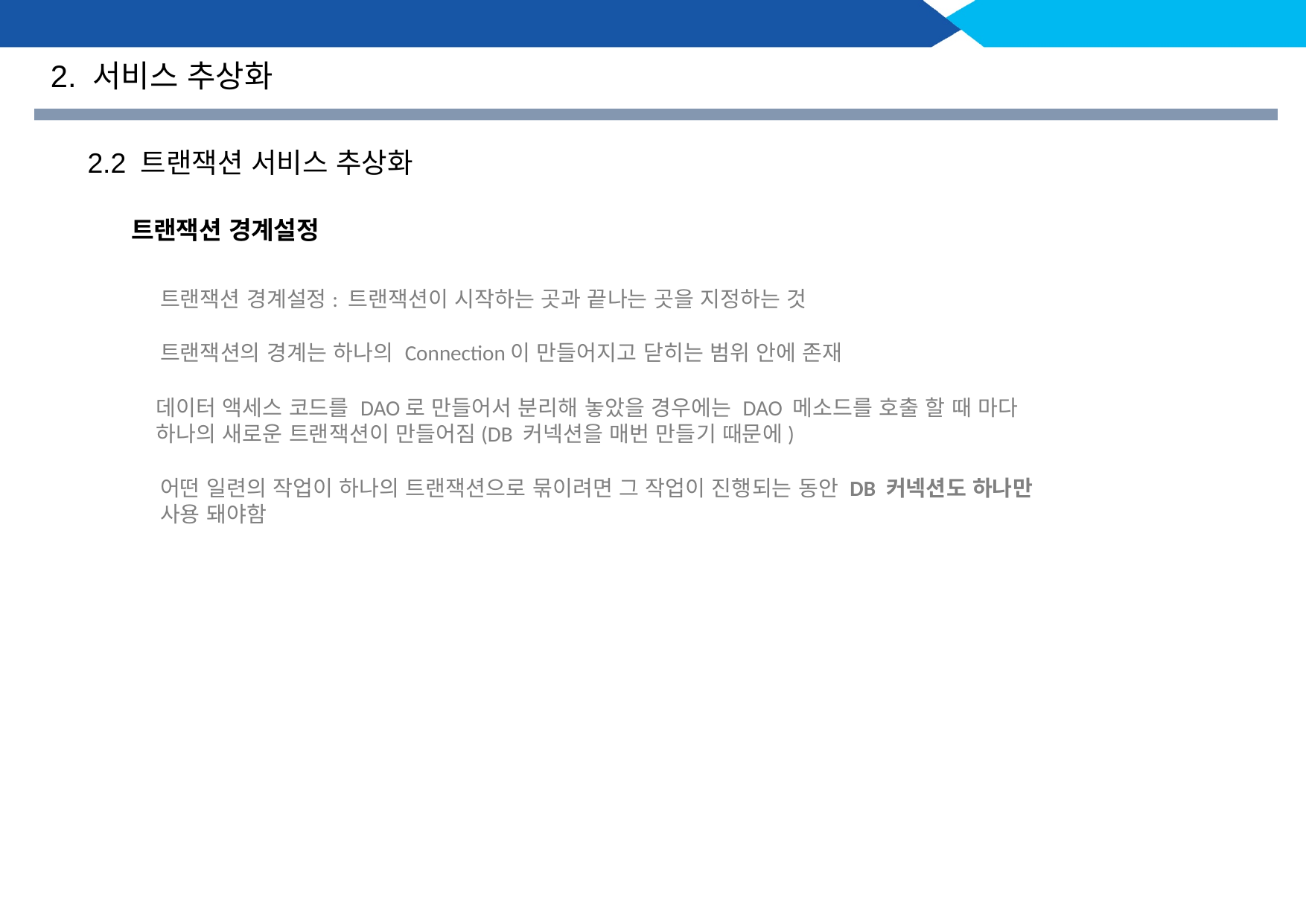

2. 서비스 추상화
2.2 트랜잭션 서비스 추상화
트랜잭션 경계설정
트랜잭션 경계설정: 트랜잭션이 시작하는 곳과 끝나는 곳을 지정하는 것
트랜잭션의 경계는 하나의 Connection이 만들어지고 닫히는 범위 안에 존재
데이터 액세스 코드를 DAO로 만들어서 분리해 놓았을 경우에는 DAO 메소드를 호출 할 때 마다 하나의 새로운 트랜잭션이 만들어짐(DB 커넥션을 매번 만들기 때문에)
어떤 일련의 작업이 하나의 트랜잭션으로 묶이려면 그 작업이 진행되는 동안 DB 커넥션도 하나만 사용 돼야함